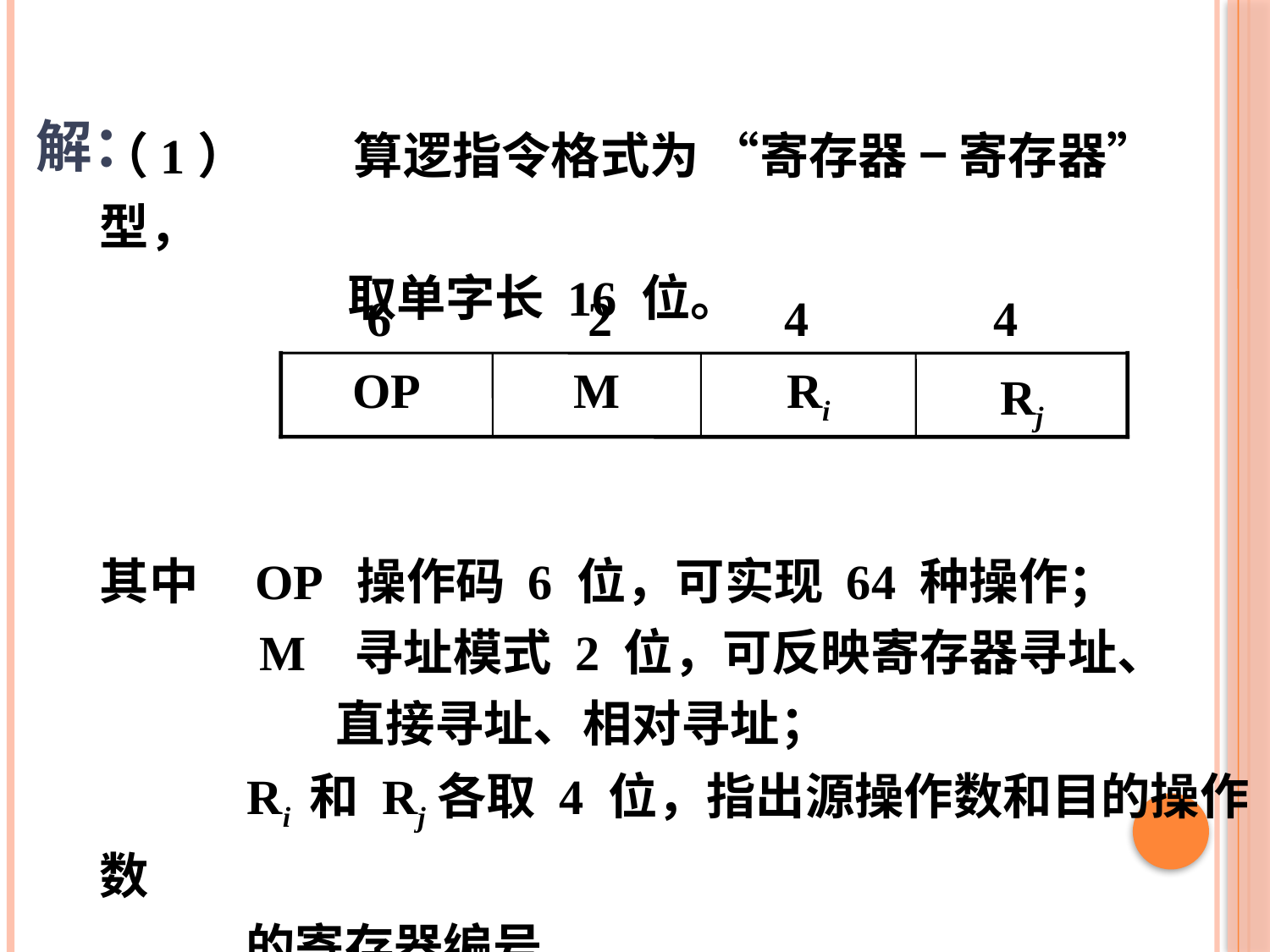

解：
（1）	算逻指令格式为 “寄存器 − 寄存器” 型，
                     取单字长 16 位。

其中    OP  操作码 6 位，可实现 64 种操作；
             M   寻址模式 2 位，可反映寄存器寻址、
                    直接寻址、相对寻址；
            Ri 和 Rj各取 4 位，指出源操作数和目的操作数
            的寄存器编号。
      6                2              4               4

Rj
OP

M

Ri